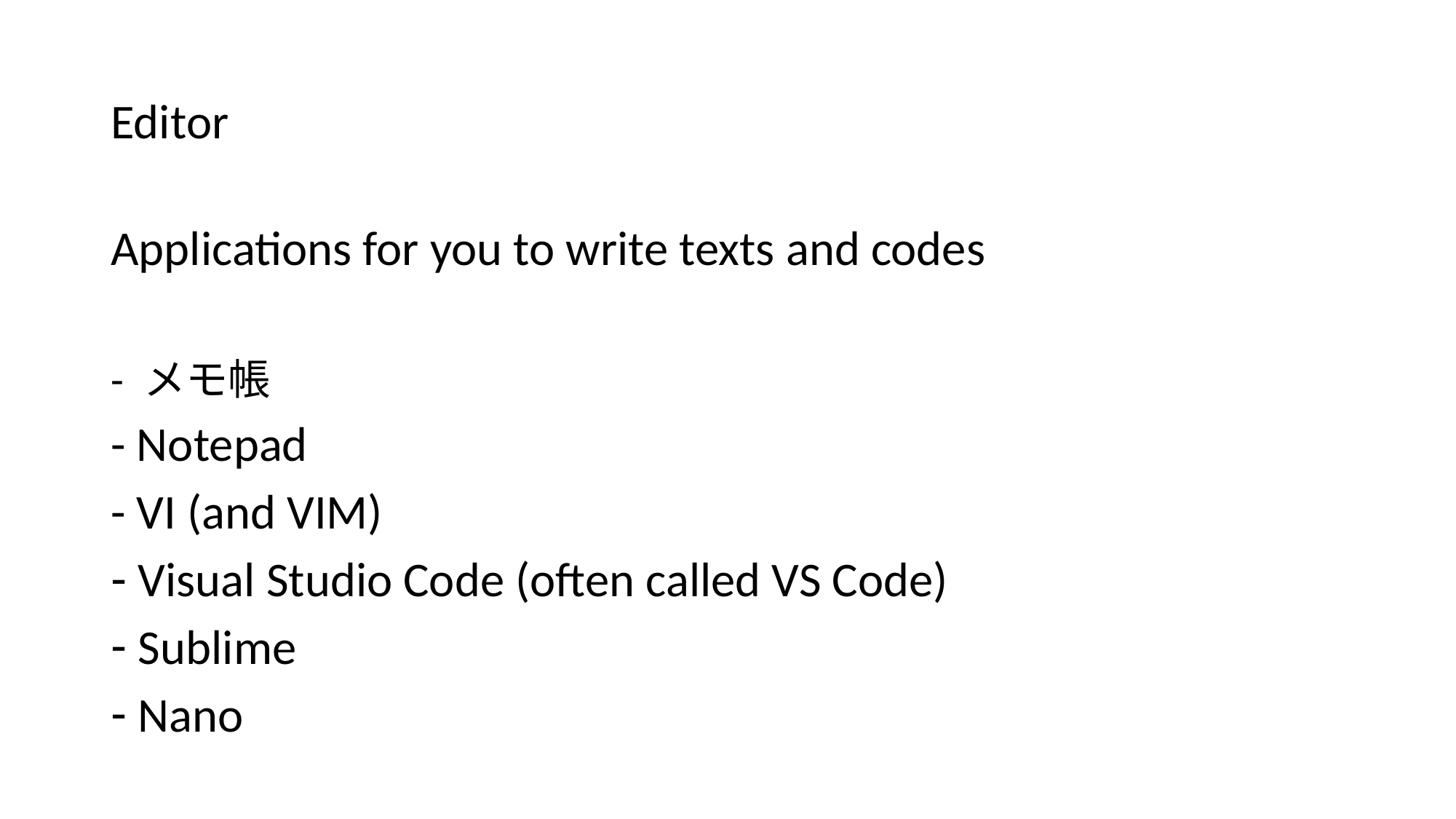

# Editor
Applications for you to write texts and codes

- メモ帳
- Notepad
- VI (and VIM)
Visual Studio Code (often called VS Code)
Sublime
Nano